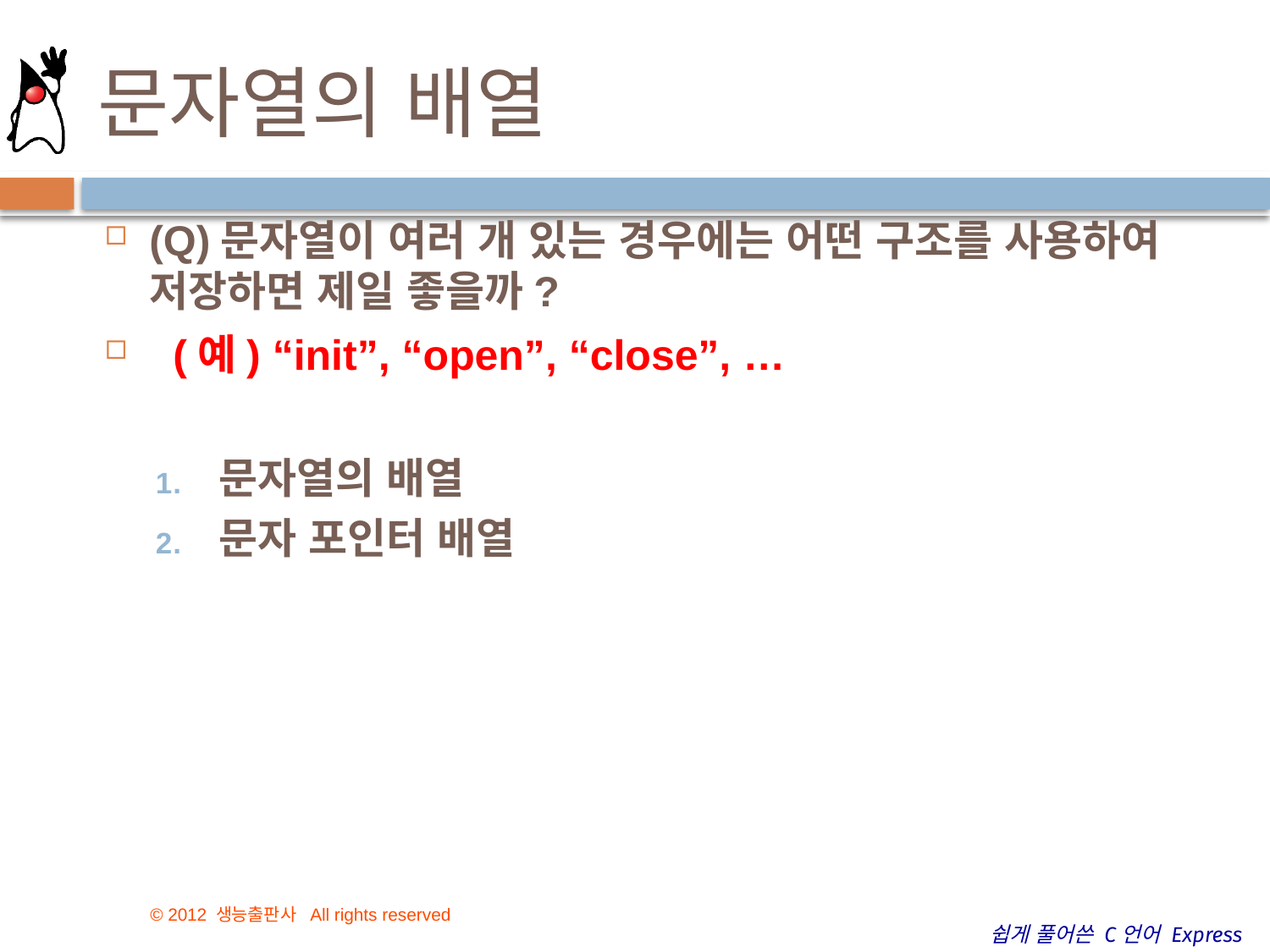

# 문자열의 배열
(Q)문자열이 여러 개 있는 경우에는 어떤 구조를 사용하여 저장하면 제일 좋을까?
  (예) “init”, “open”, “close”, …

문자열의 배열
문자 포인터 배열